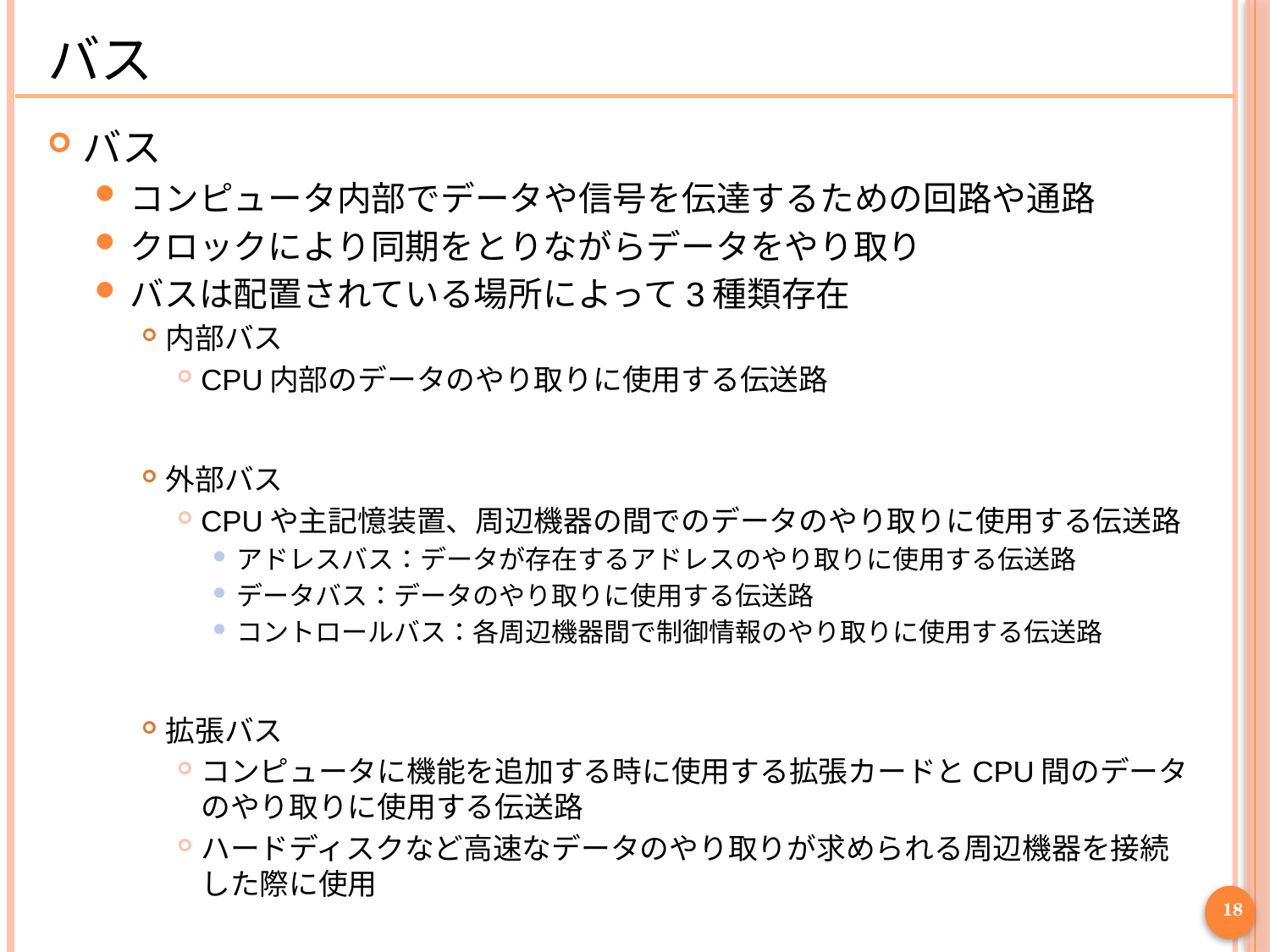

# バス
バス
コンピュータ内部でデータや信号を伝達するための回路や通路
クロックにより同期をとりながらデータをやり取り
バスは配置されている場所によって3種類存在
内部バス
CPU内部のデータのやり取りに使用する伝送路

外部バス
CPUや主記憶装置、周辺機器の間でのデータのやり取りに使用する伝送路
アドレスバス：データが存在するアドレスのやり取りに使用する伝送路
データバス：データのやり取りに使用する伝送路
コントロールバス：各周辺機器間で制御情報のやり取りに使用する伝送路

拡張バス
コンピュータに機能を追加する時に使用する拡張カードとCPU間のデータのやり取りに使用する伝送路
ハードディスクなど高速なデータのやり取りが求められる周辺機器を接続した際に使用
18